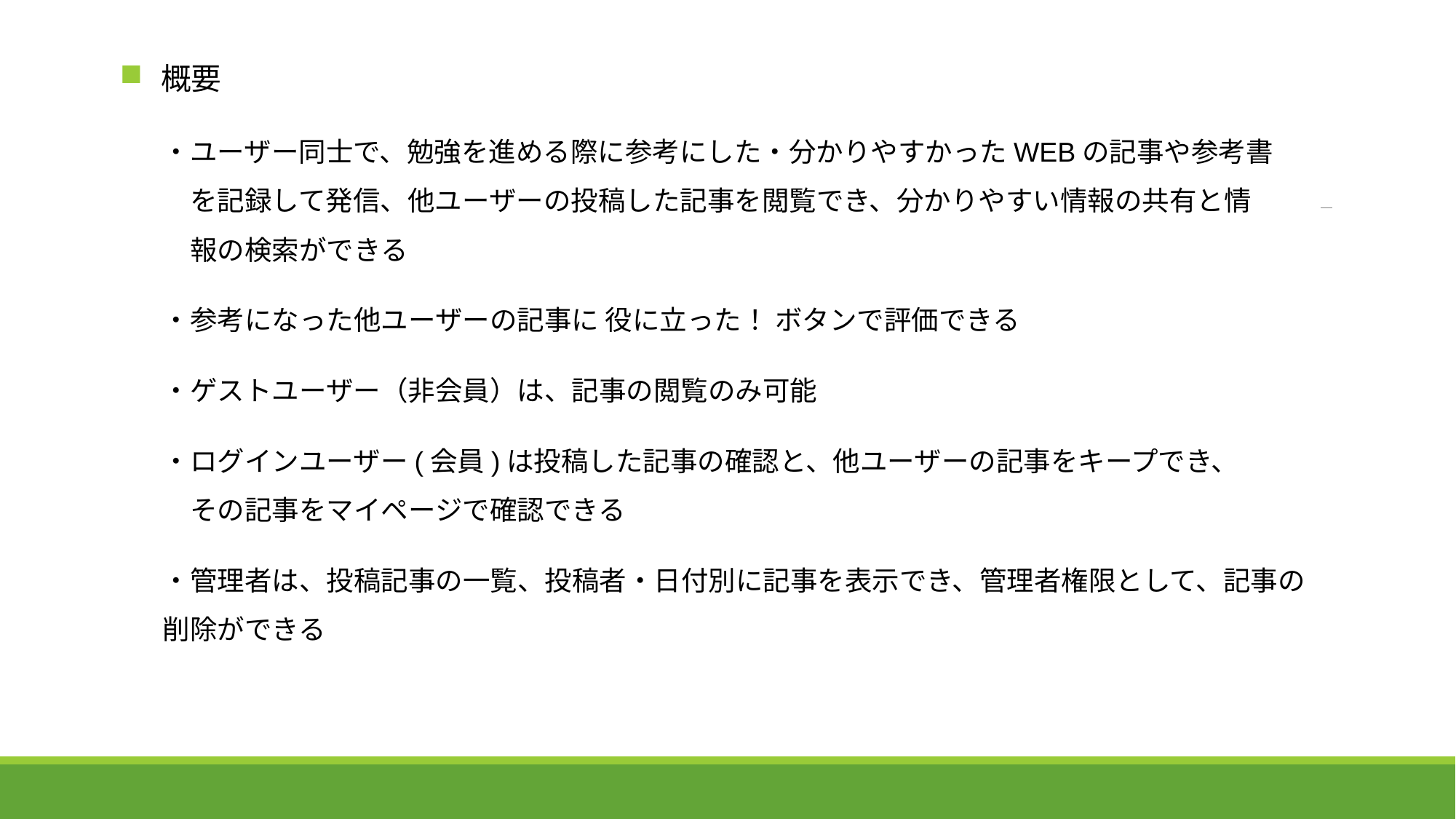

概要
・ユーザー同士で、勉強を進める際に参考にした・分かりやすかったWEBの記事や参考書
　を記録して発信、他ユーザーの投稿した記事を閲覧でき、分かりやすい情報の共有と情
　報の検索ができる
・参考になった他ユーザーの記事に 役に立った！ ボタンで評価できる
・ゲストユーザー（非会員）は、記事の閲覧のみ可能
・ログインユーザー(会員)は投稿した記事の確認と、他ユーザーの記事をキープでき、
　その記事をマイページで確認できる
・管理者は、投稿記事の一覧、投稿者・日付別に記事を表示でき、管理者権限として、記事の削除ができる